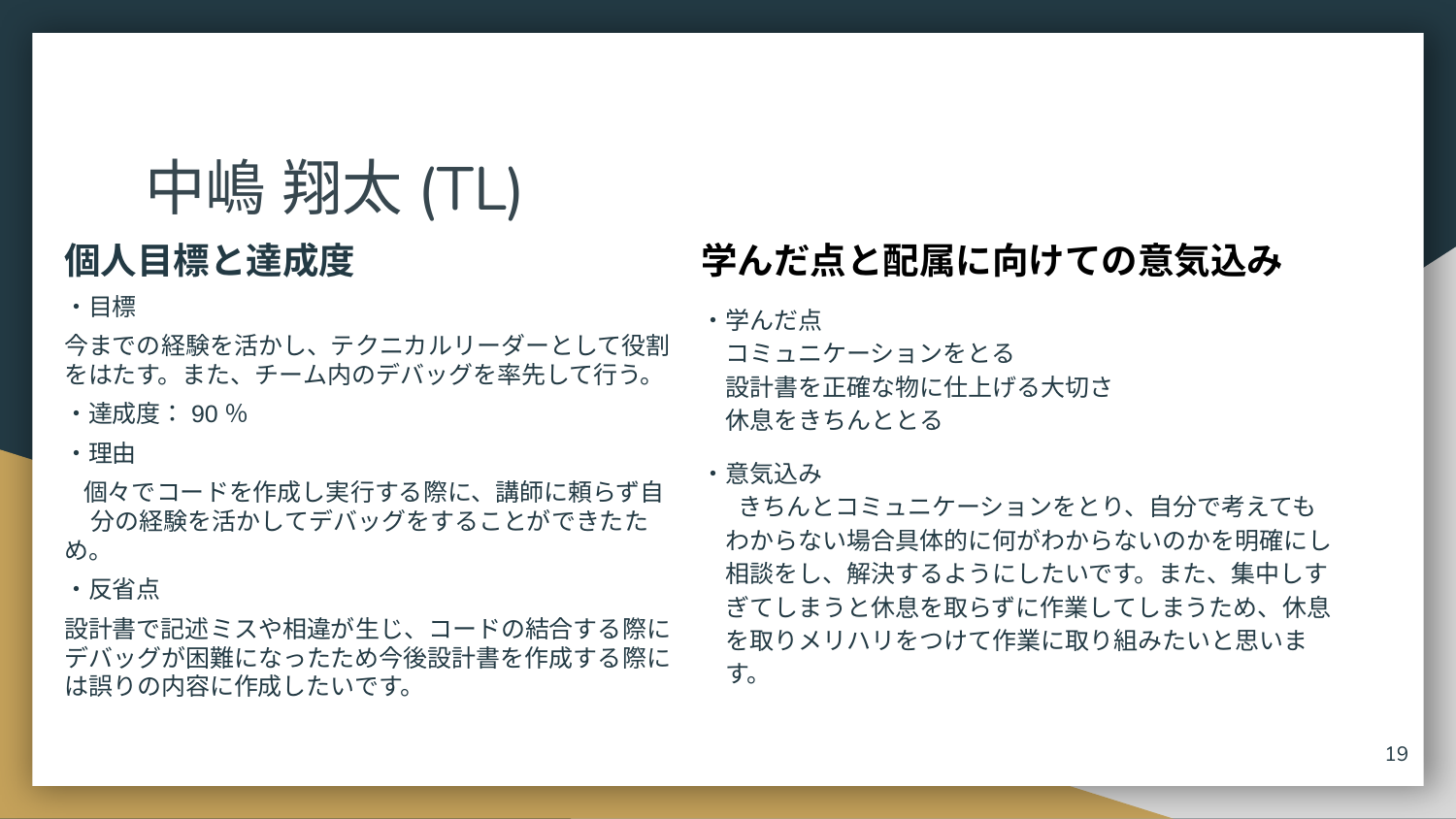

# 中嶋 翔太(TL)
個人目標と達成度
・目標
今までの経験を活かし、テクニカルリーダーとして役割をはたす。また、チーム内のデバッグを率先して行う。
・達成度：90％
・理由
  個々でコードを作成し実行する際に、講師に頼らず自      分の経験を活かしてデバッグをすることができたため。
・反省点
設計書で記述ミスや相違が生じ、コードの結合する際にデバッグが困難になったため今後設計書を作成する際には誤りの内容に作成したいです。

学んだ点と配属に向けての意気込み

・学んだ点
　コミュニケーションをとる
　設計書を正確な物に仕上げる大切さ
　休息をきちんととる

・意気込み
 　きちんとコミュニケーションをとり、自分で考えても　わからない場合具体的に何がわからないのかを明確にし　相談をし、解決するようにしたいです。また、集中しす　ぎてしまうと休息を取らずに作業してしまうため、休息　を取りメリハリをつけて作業に取り組みたいと思いま　　す。

19